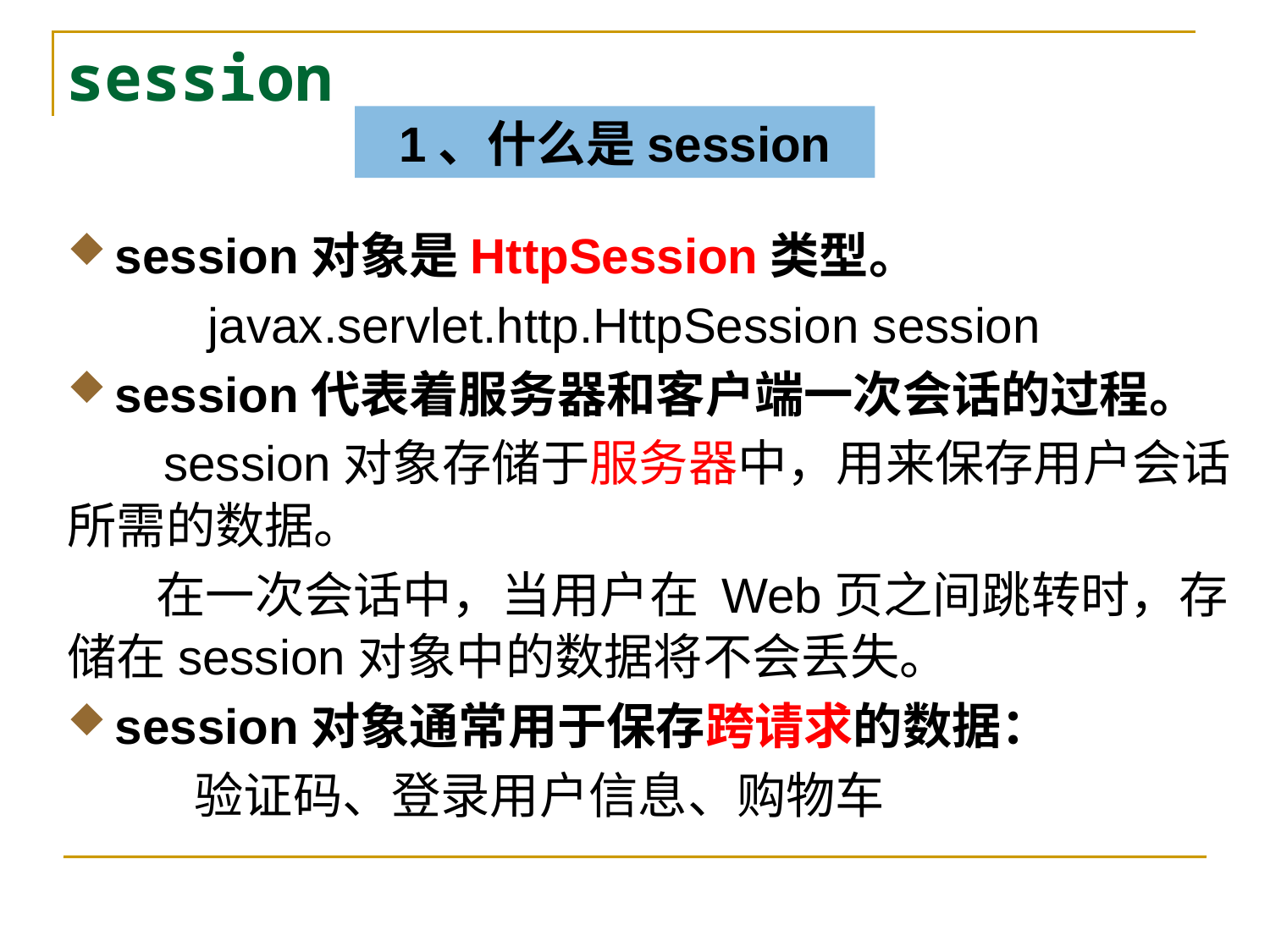

# session
1、什么是session
session对象是HttpSession类型。
	 javax.servlet.http.HttpSession session
session代表着服务器和客户端一次会话的过程。
       session对象存储于服务器中，用来保存用户会话所需的数据。
       在一次会话中，当用户在 Web页之间跳转时，存储在session对象中的数据将不会丢失。
session对象通常用于保存跨请求的数据：
	验证码、登录用户信息、购物车